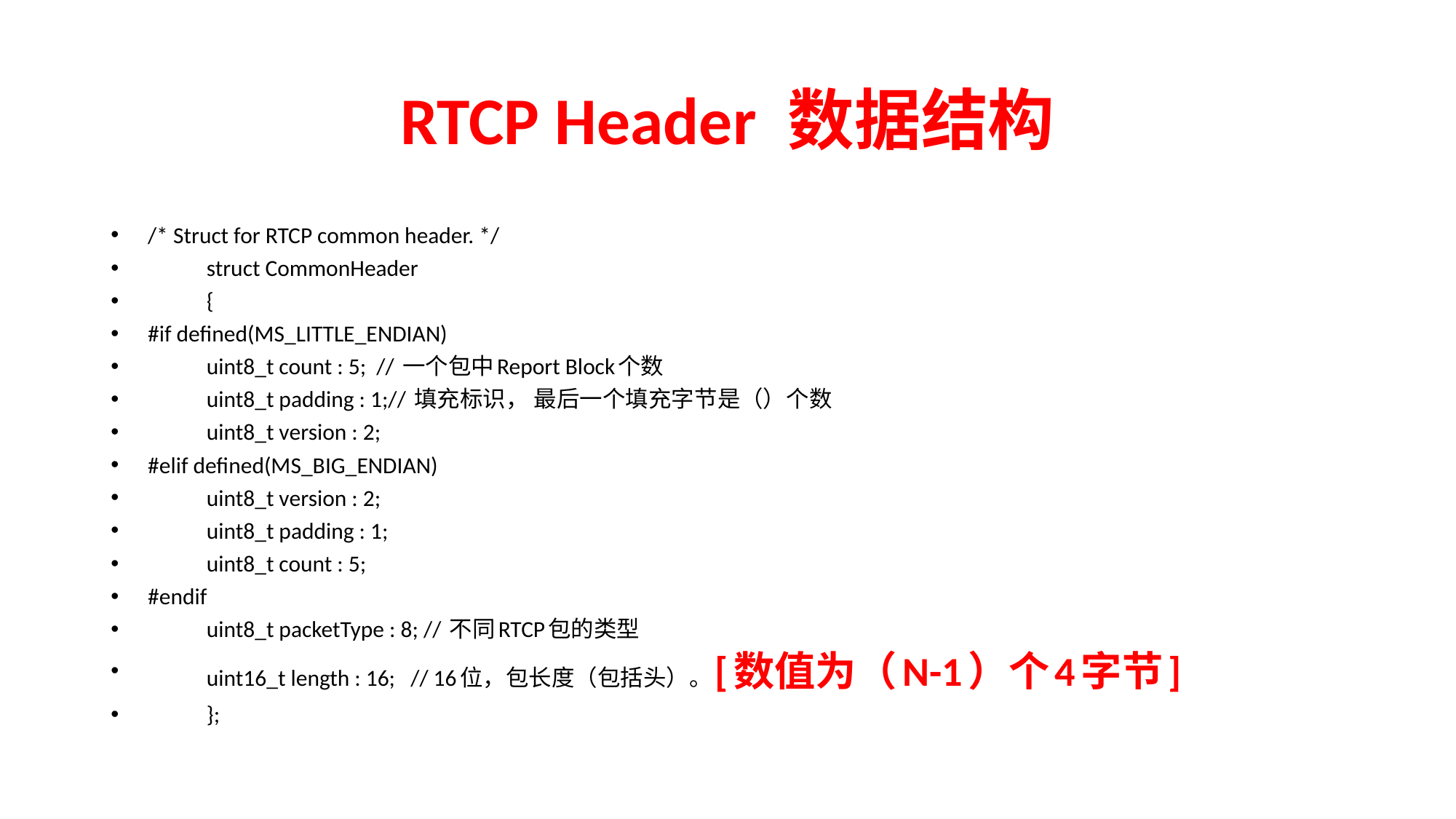

# RTCP Header 数据结构
/* Struct for RTCP common header. */
			struct CommonHeader
			{
#if defined(MS_LITTLE_ENDIAN)
				uint8_t count : 5;  // 一个包中Report Block个数
				uint8_t padding : 1;// 填充标识， 最后一个填充字节是（）个数
				uint8_t version : 2;
#elif defined(MS_BIG_ENDIAN)
				uint8_t version : 2;
				uint8_t padding : 1;
				uint8_t count : 5;
#endif
				uint8_t packetType : 8; // 不同RTCP包的类型
				uint16_t length : 16;   // 16位，包长度（包括头）。[数值为（N-1）个4字节]
			};